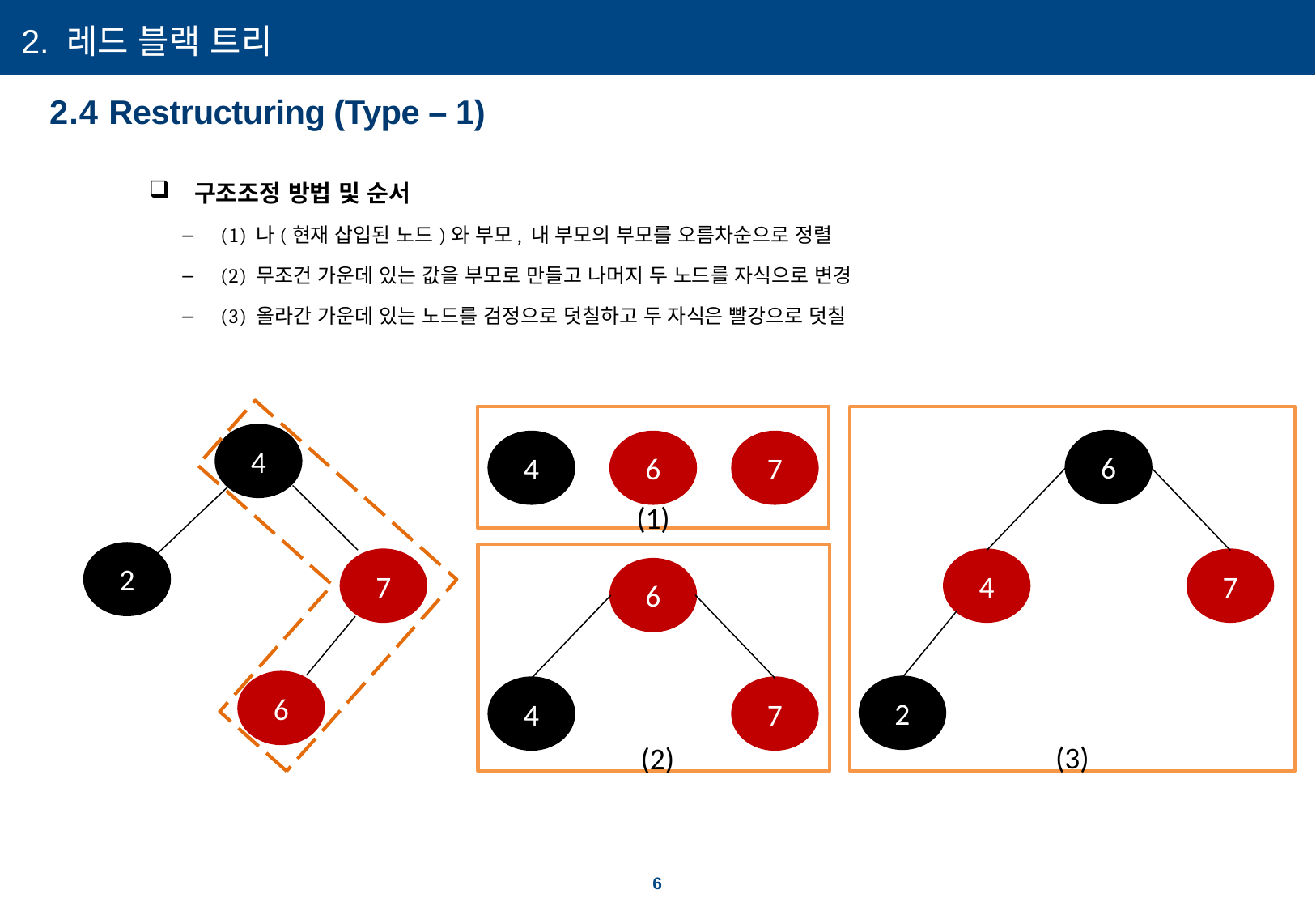

2. 레드 블랙 트리
2.4 Restructuring (Type – 1)
구조조정 방법 및 순서
(1) 나(현재 삽입된 노드)와 부모, 내 부모의 부모를 오름차순으로 정렬
(2) 무조건 가운데 있는 값을 부모로 만들고 나머지 두 노드를 자식으로 변경
(3) 올라간 가운데 있는 노드를 검정으로 덧칠하고 두 자식은 빨강으로 덧칠

4
6
4
6
7

(1)
2

7
4
7
6
6
2
4
7
(3)
(2)
6